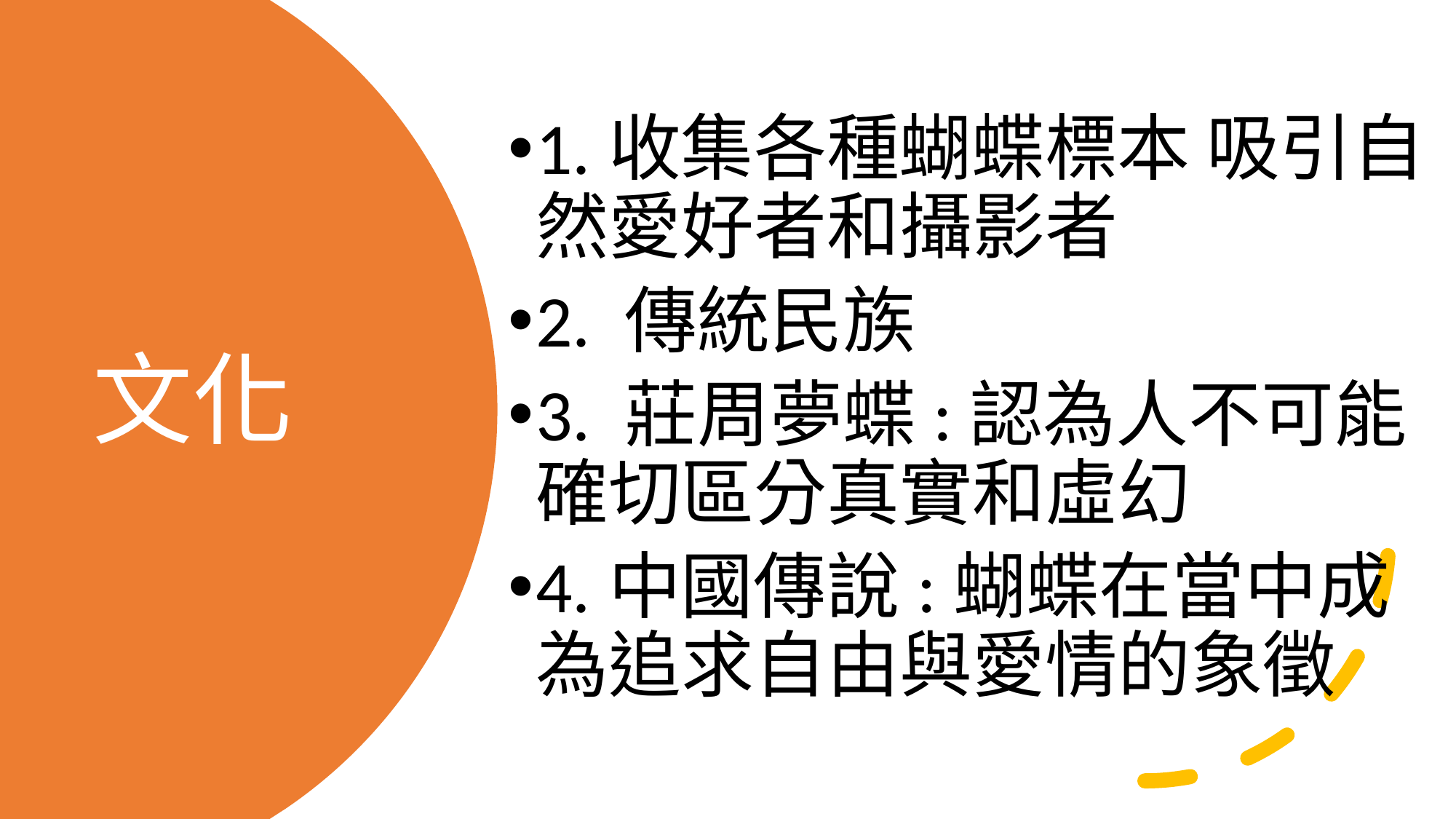

1.收集各種蝴蝶標本 吸引自然愛好者和攝影者
2. 傳統民族
3. 莊周夢蝶:認為人不可能確切區分真實和虛幻
4.中國傳說:蝴蝶在當中成為追求自由與愛情的象徵
# 文化